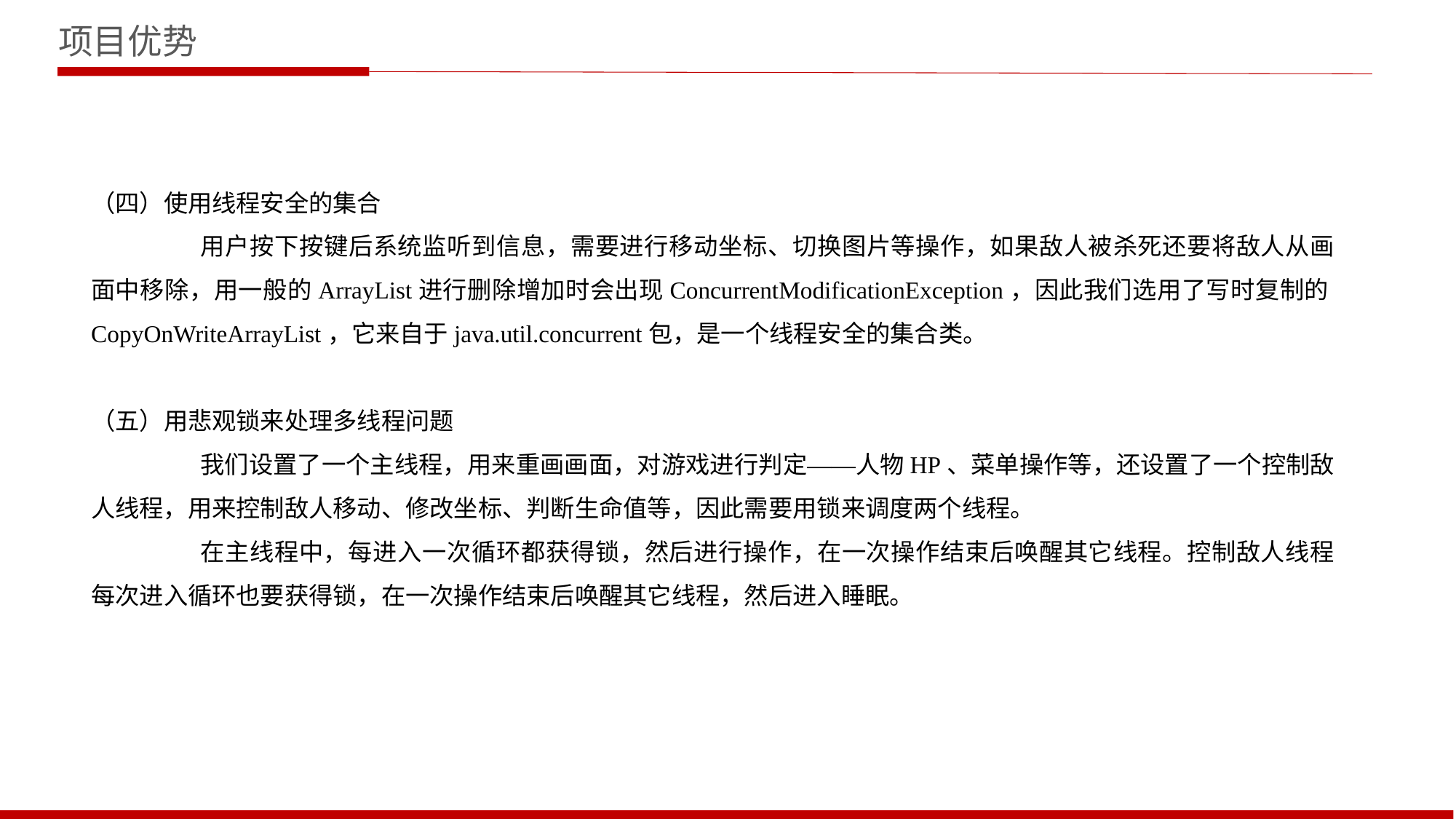

项目优势

（四）使用线程安全的集合
	用户按下按键后系统监听到信息，需要进行移动坐标、切换图片等操作，如果敌人被杀死还要将敌人从画面中移除，用一般的ArrayList进行删除增加时会出现ConcurrentModificationException，因此我们选用了写时复制的CopyOnWriteArrayList，它来自于java.util.concurrent包，是一个线程安全的集合类。

（五）用悲观锁来处理多线程问题
	我们设置了一个主线程，用来重画画面，对游戏进行判定——人物HP、菜单操作等，还设置了一个控制敌人线程，用来控制敌人移动、修改坐标、判断生命值等，因此需要用锁来调度两个线程。
	在主线程中，每进入一次循环都获得锁，然后进行操作，在一次操作结束后唤醒其它线程。控制敌人线程每次进入循环也要获得锁，在一次操作结束后唤醒其它线程，然后进入睡眠。